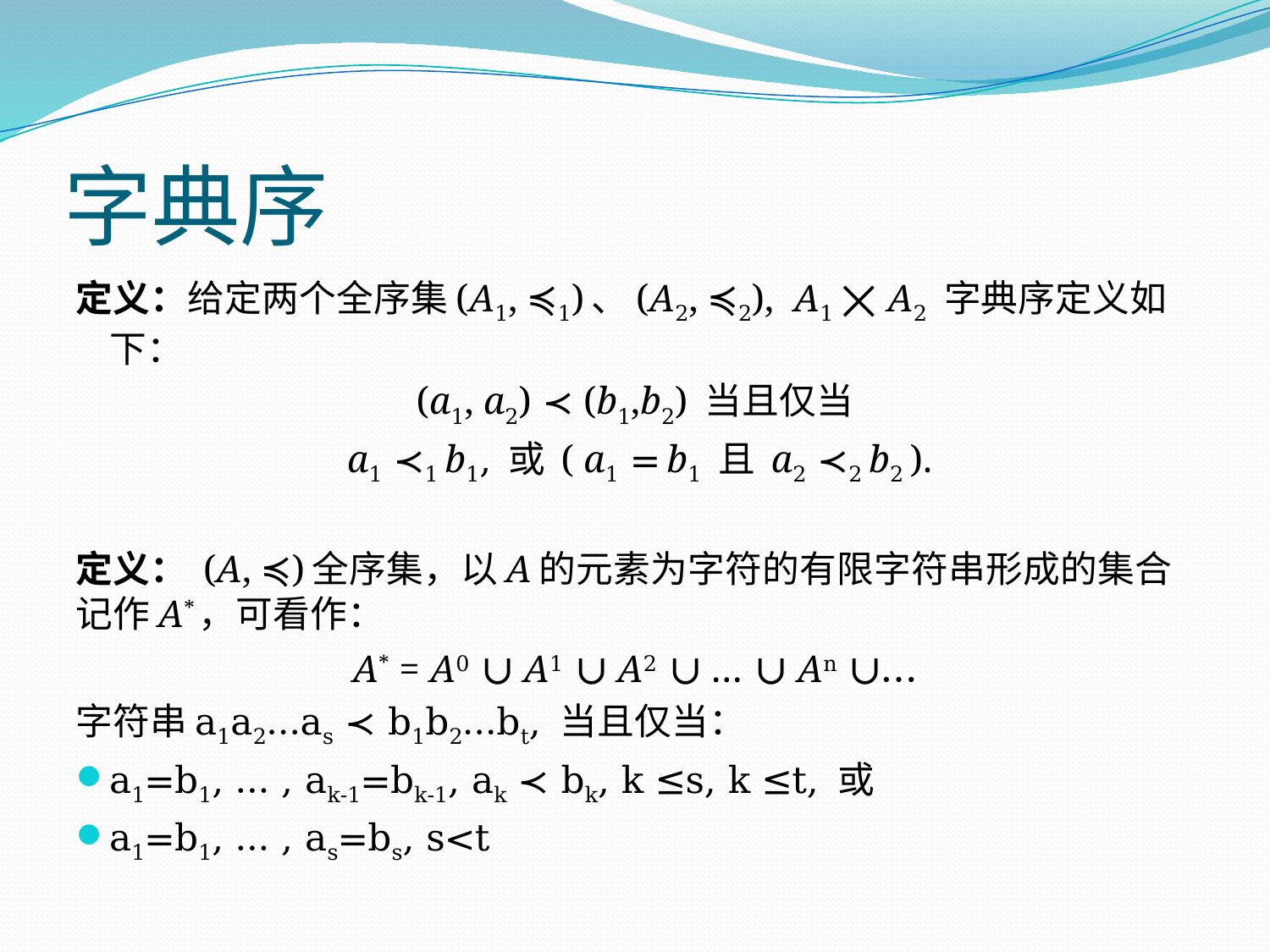

# 字典序
定义：给定两个全序集(A1, ≼1)、(A2, ≼2),  A1 ⨉ A2 字典序定义如下：
(a1, a2) ≺ (b1,b2) 当且仅当
 a1 ≺1 b1, 或 ( a1 = b1 且 a2 ≺2 b2 ).

定义： (A, ≼)全序集，以A的元素为字符的有限字符串形成的集合记作A*，可看作：
A* = A0 ∪ A1 ∪ A2 ∪ … ∪ An ∪…
字符串a1a2…as ≺ b1b2…bt, 当且仅当：
a1=b1, … , ak-1=bk-1, ak ≺ bk, k ≤s, k ≤t, 或
a1=b1, … , as=bs, s<t